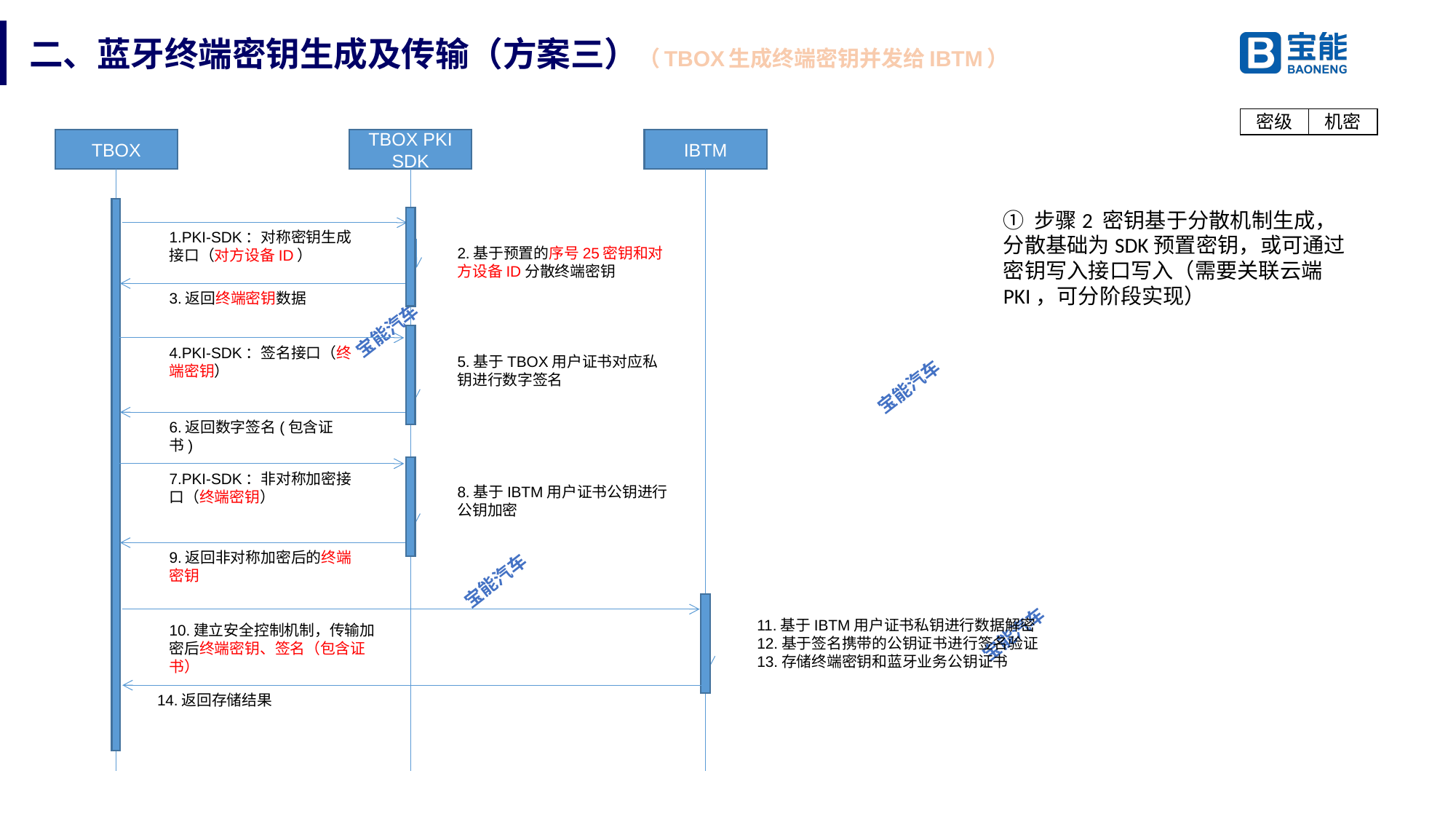

# 二、蓝牙终端密钥生成及传输（方案三）（TBOX生成终端密钥并发给IBTM）
TBOX
TBOX PKI SDK
IBTM

① 步骤2 密钥基于分散机制生成，分散基础为SDK预置密钥，或可通过密钥写入接口写入（需要关联云端PKI，可分阶段实现）

1.PKI-SDK：对称密钥生成接口（对方设备ID）
2.基于预置的序号25密钥和对方设备ID分散终端密钥
3.返回终端密钥数据

4.PKI-SDK：签名接口（终端密钥）
5.基于TBOX用户证书对应私钥进行数字签名
6.返回数字签名(包含证书)

7.PKI-SDK：非对称加密接口（终端密钥）
8.基于IBTM用户证书公钥进行公钥加密
9.返回非对称加密后的终端密钥

11.基于IBTM用户证书私钥进行数据解密
12.基于签名携带的公钥证书进行签名验证
13.存储终端密钥和蓝牙业务公钥证书
10.建立安全控制机制，传输加密后终端密钥、签名（包含证书）
14.返回存储结果
9